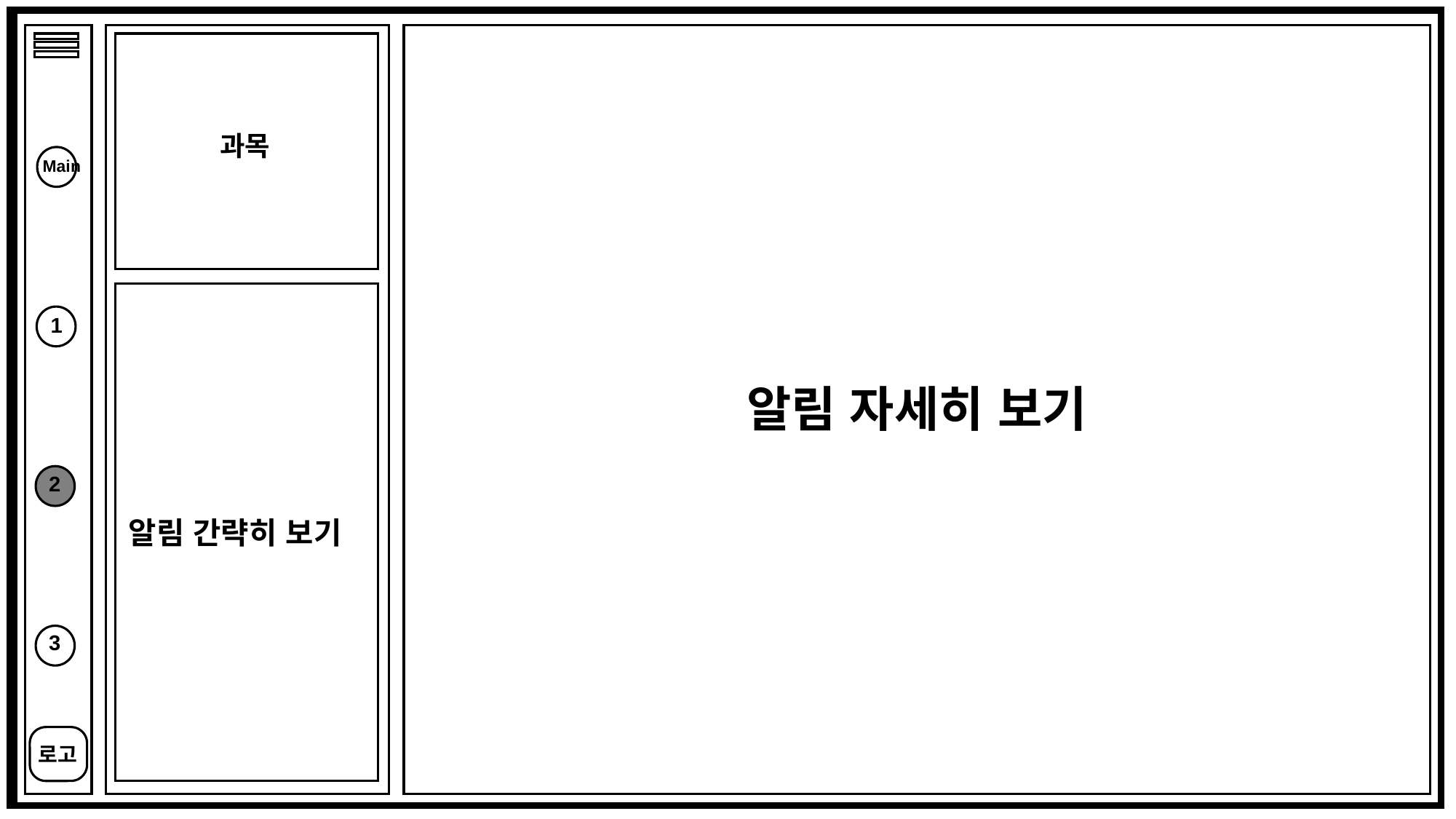

과목

Main

1

알림 자세히 보기
2

알림 간략히 보기
3

로고